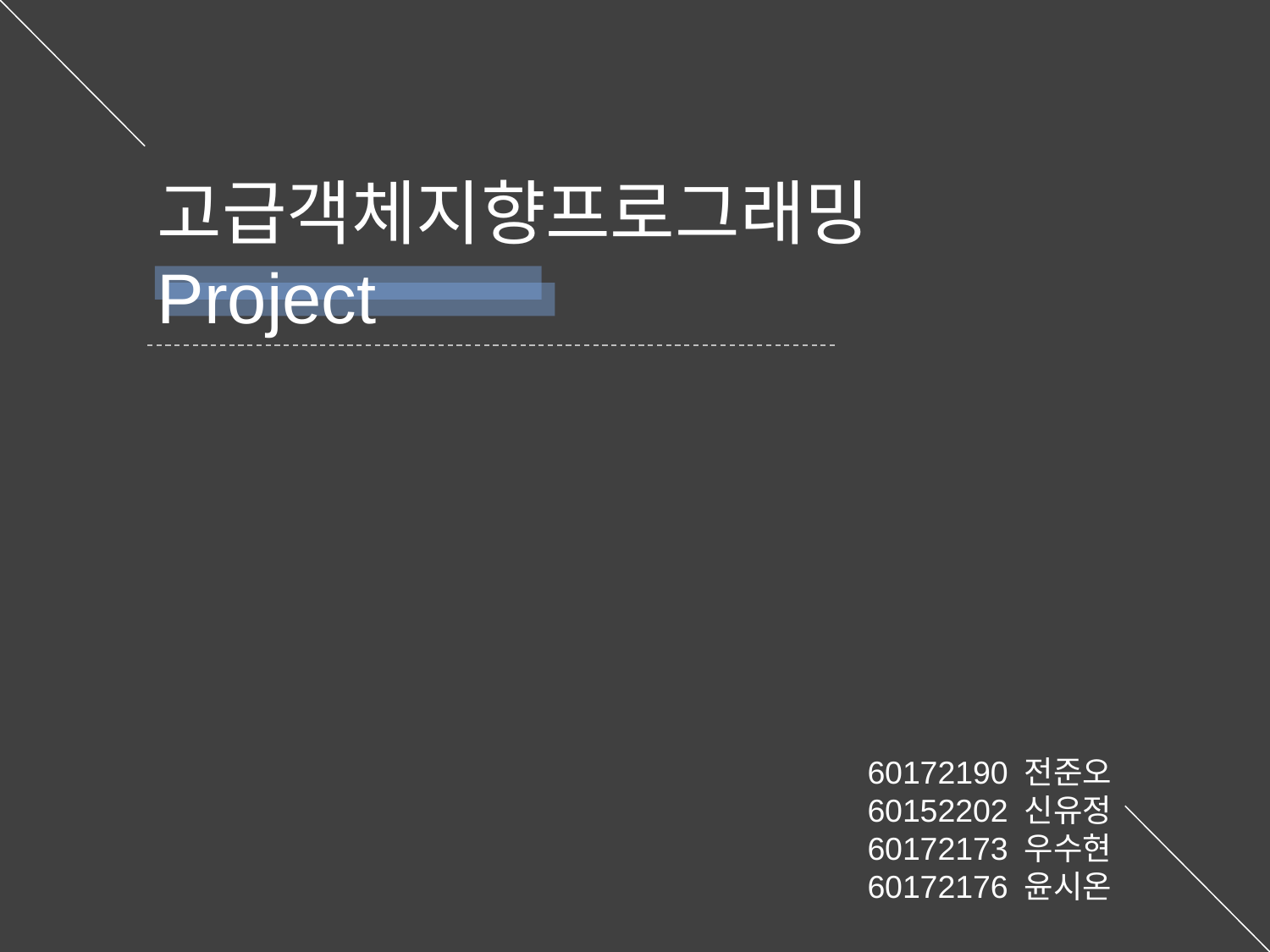

고급객체지향프로그래밍
Project

60172190 전준오
60152202 신유정
60172173 우수현
60172176 윤시온